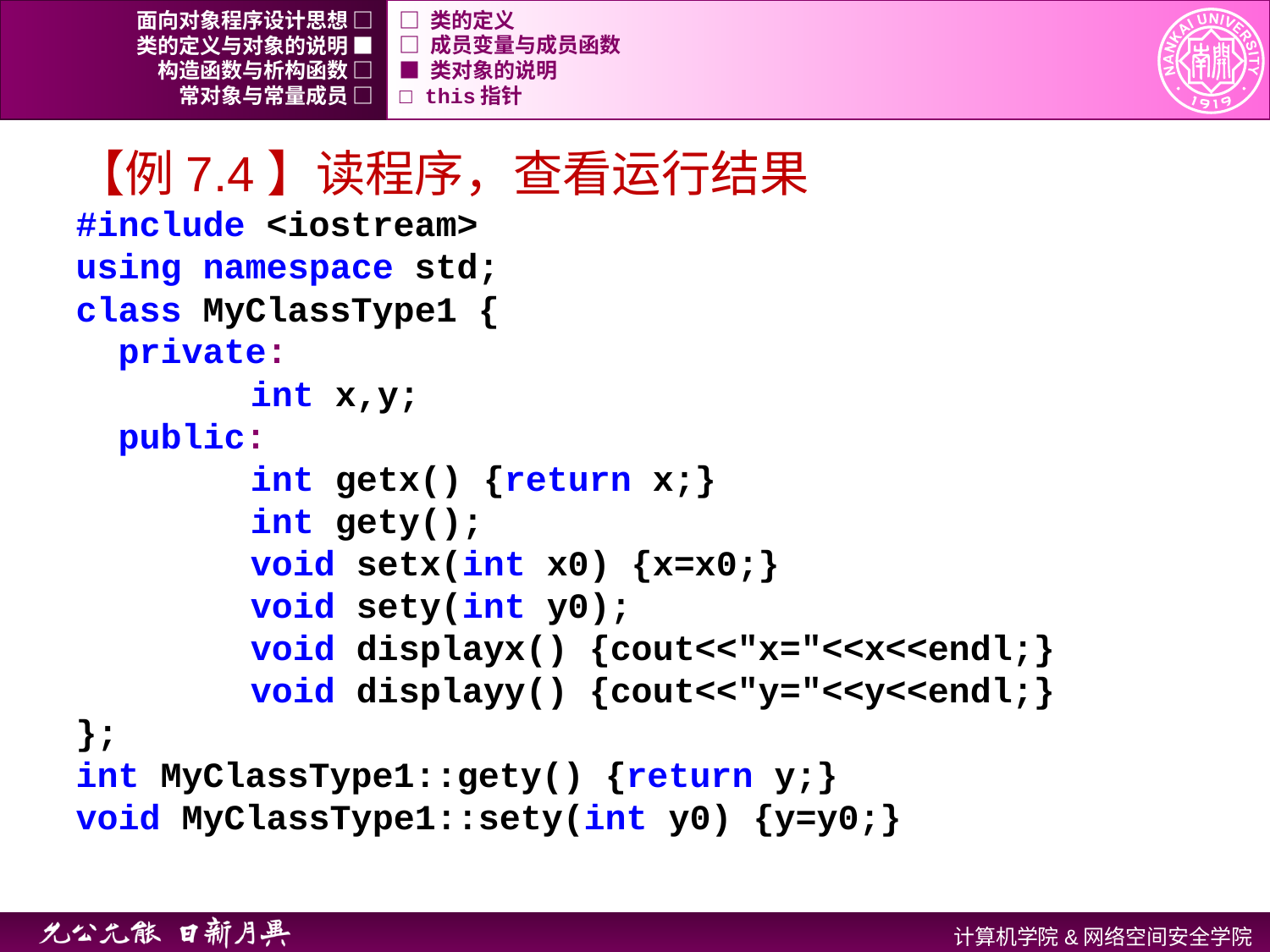

面向对象程序设计思想 □
□ 类的定义
类的定义与对象的说明 ■
□ 成员变量与成员函数
构造函数与析构函数 □
■ 类对象的说明
常对象与常量成员 □

□ this指针
【例7.4】读程序，查看运行结果
#include <iostream>
using namespace std;
class MyClassType1 {
  private:
		int x,y;
  public:
		int getx() {return x;}
		int gety();
		void setx(int x0) {x=x0;}
		void sety(int y0);
		void displayx() {cout<<"x="<<x<<endl;}
		void displayy() {cout<<"y="<<y<<endl;}
};
int MyClassType1::gety() {return y;}
void MyClassType1::sety(int y0) {y=y0;}